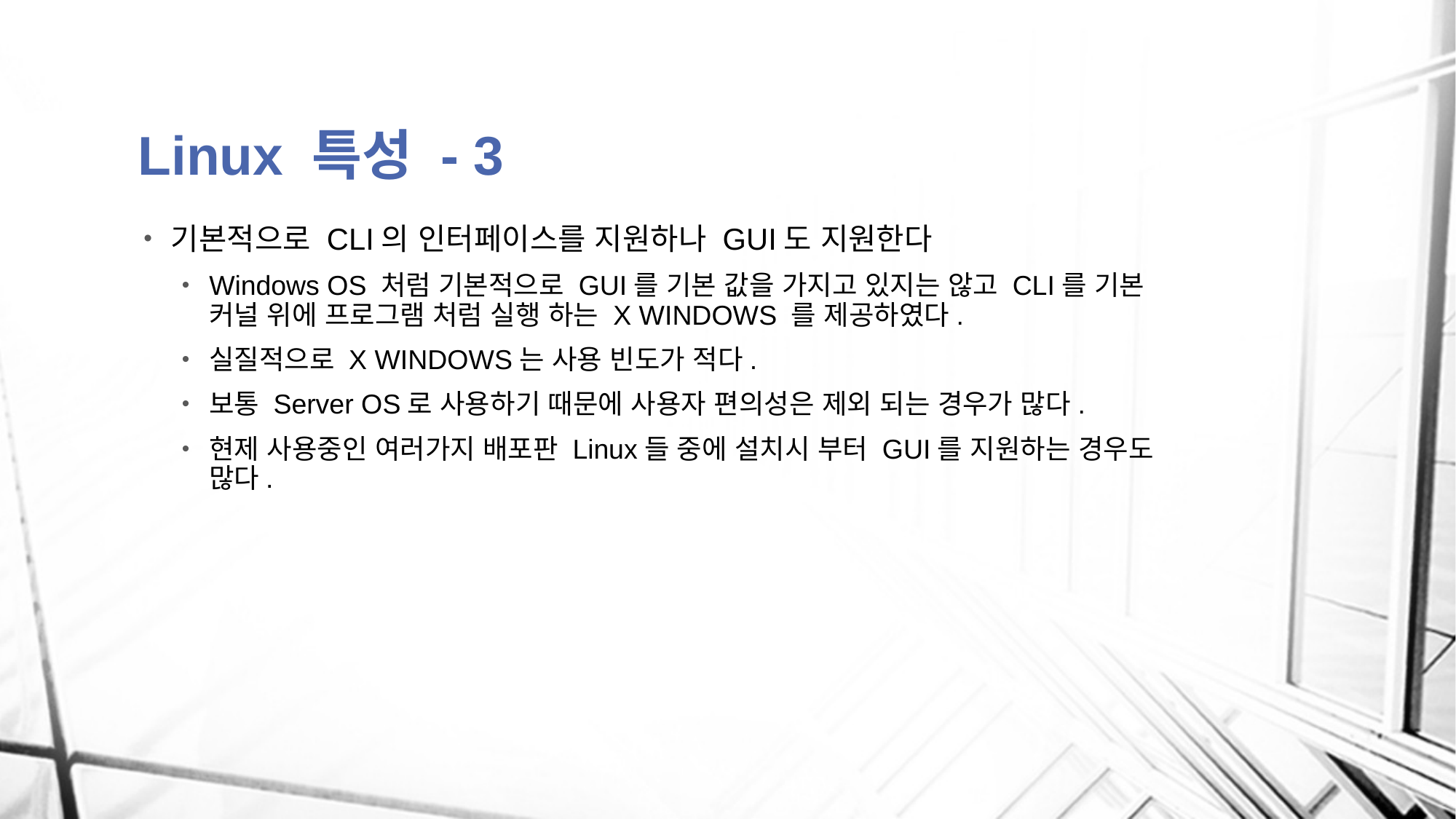

# Linux 특성 - 3
기본적으로 CLI의 인터페이스를 지원하나 GUI도 지원한다
Windows OS 처럼 기본적으로 GUI를 기본 값을 가지고 있지는 않고 CLI를 기본 커널 위에 프로그램 처럼 실행 하는 X WINDOWS 를 제공하였다.
실질적으로 X WINDOWS는 사용 빈도가 적다.
보통 Server OS로 사용하기 때문에 사용자 편의성은 제외 되는 경우가 많다.
현제 사용중인 여러가지 배포판 Linux들 중에 설치시 부터 GUI를 지원하는 경우도 많다.